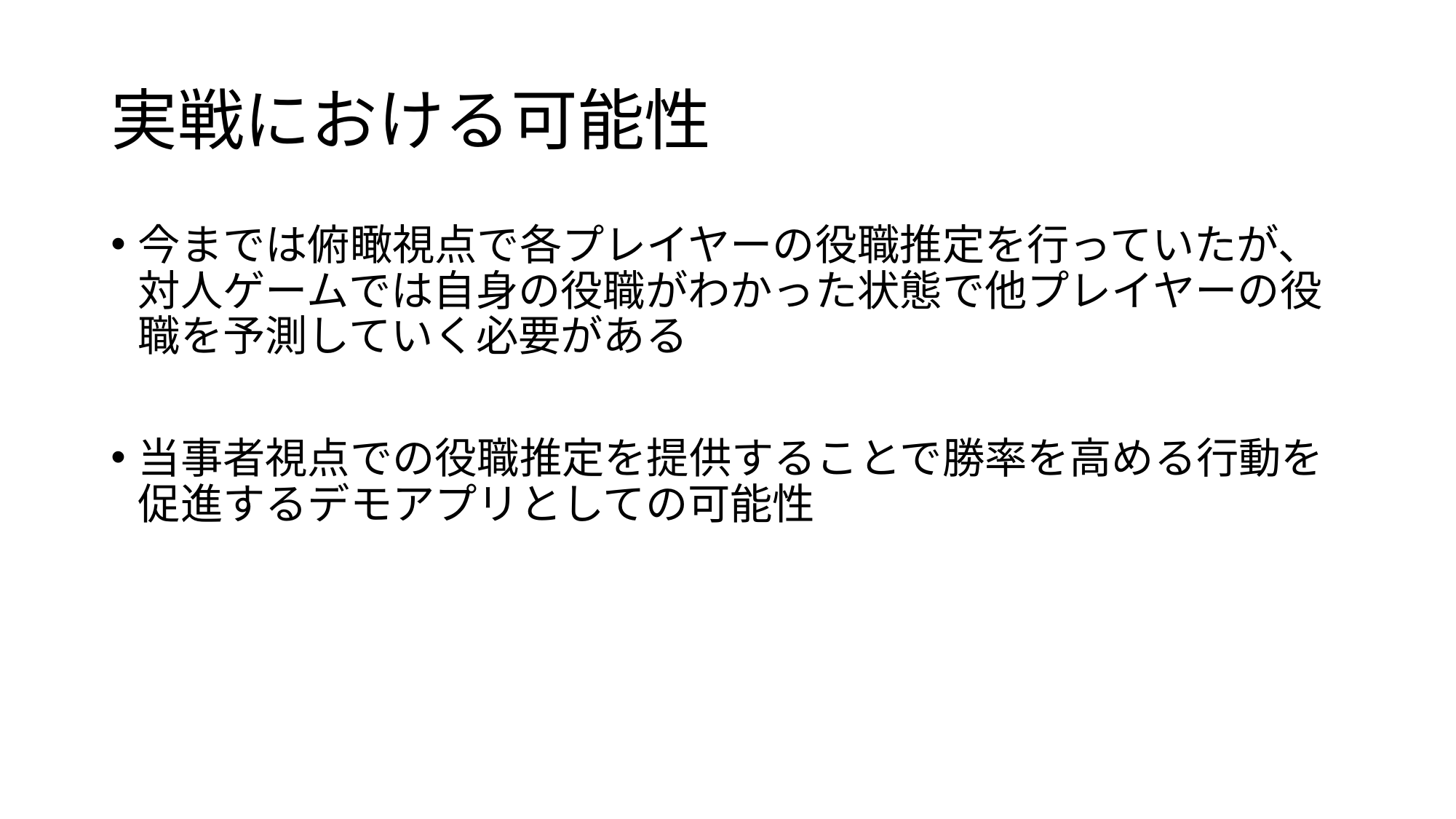

# 実戦における可能性
今までは俯瞰視点で各プレイヤーの役職推定を行っていたが、対人ゲームでは自身の役職がわかった状態で他プレイヤーの役職を予測していく必要がある

当事者視点での役職推定を提供することで勝率を高める行動を促進するデモアプリとしての可能性